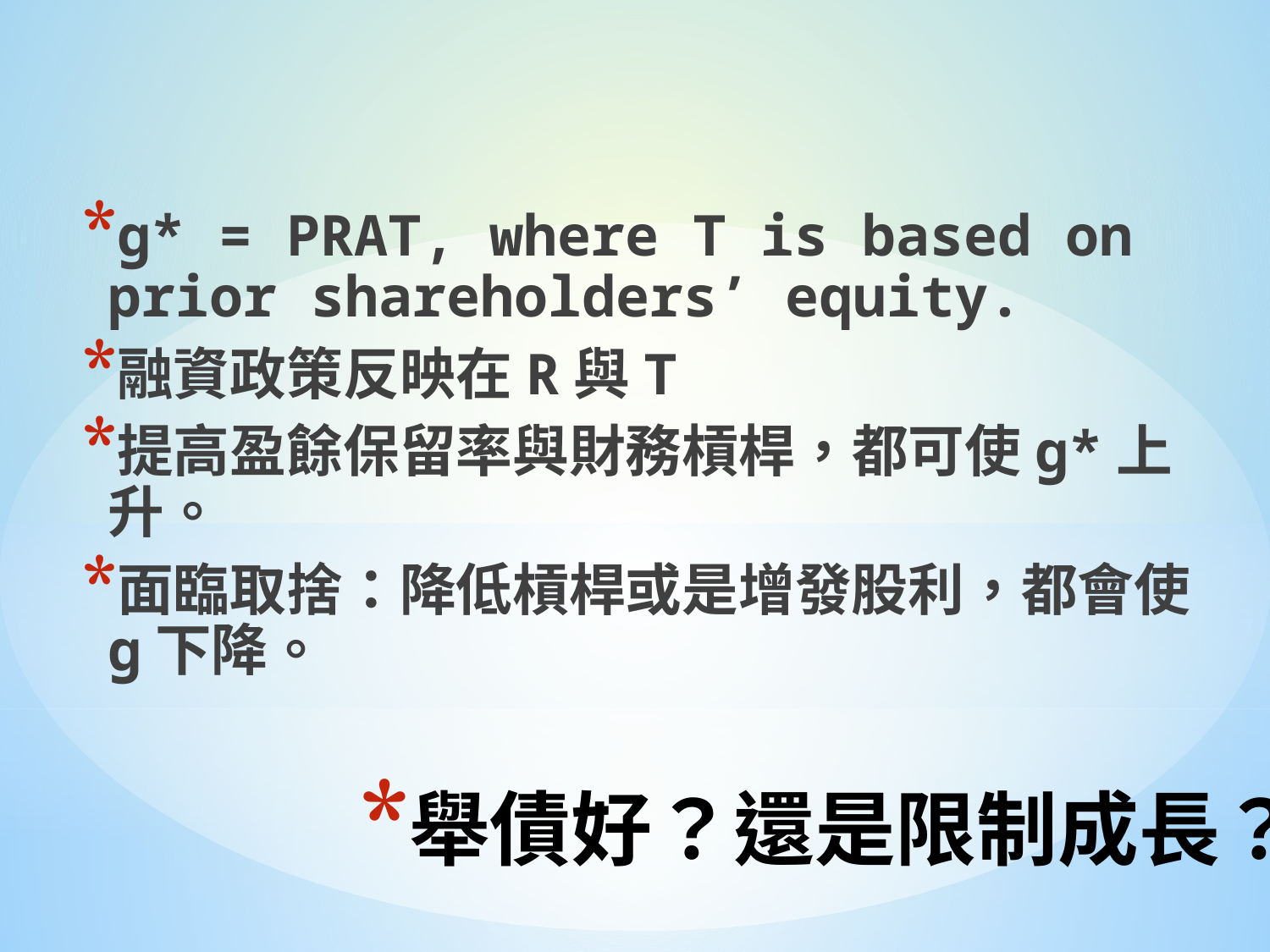

g* = PRAT, where T is based on prior shareholders’ equity.
融資政策反映在R與T
提高盈餘保留率與財務槓桿，都可使g*上升。
面臨取捨：降低槓桿或是增發股利，都會使g下降。
# 舉債好？還是限制成長？